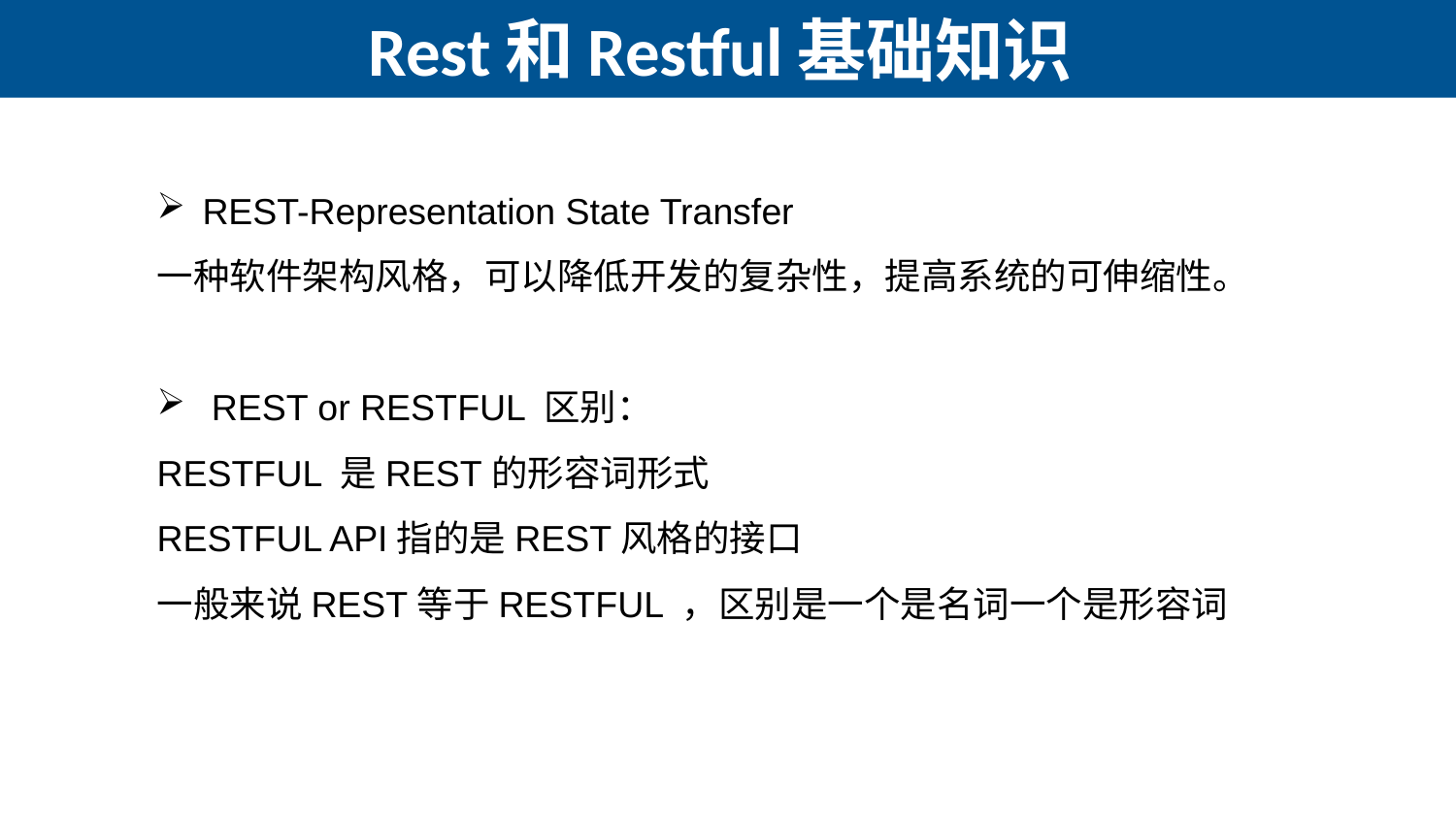

# Rest和Restful基础知识
REST-Representation State Transfer
一种软件架构风格，可以降低开发的复杂性，提高系统的可伸缩性。

REST or RESTFUL 区别：
RESTFUL 是REST的形容词形式
RESTFUL API指的是REST风格的接口
一般来说REST等于RESTFUL ，区别是一个是名词一个是形容词